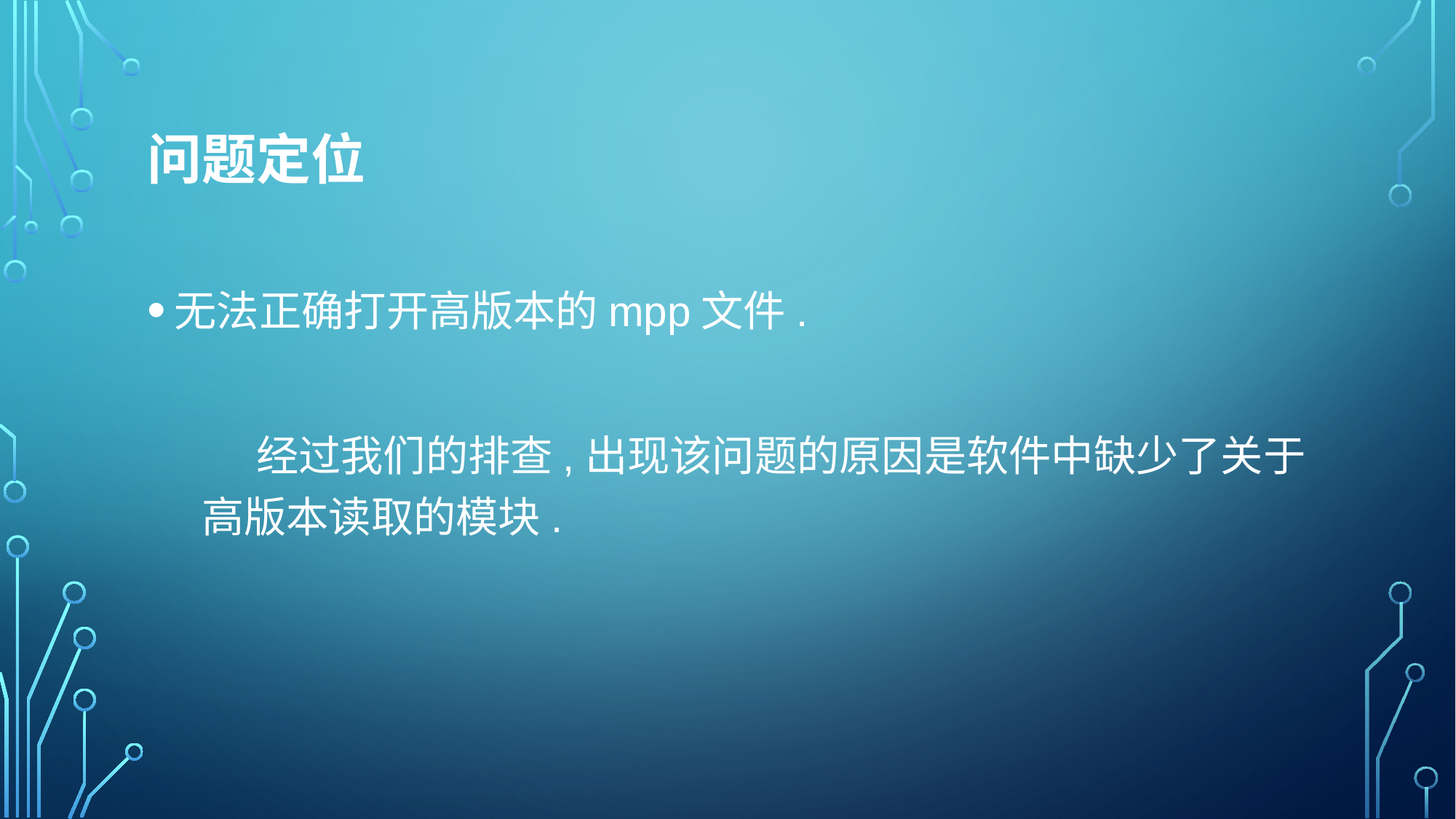

# 问题定位
无法正确打开高版本的mpp文件.

经过我们的排查,出现该问题的原因是软件中缺少了关于高版本读取的模块.